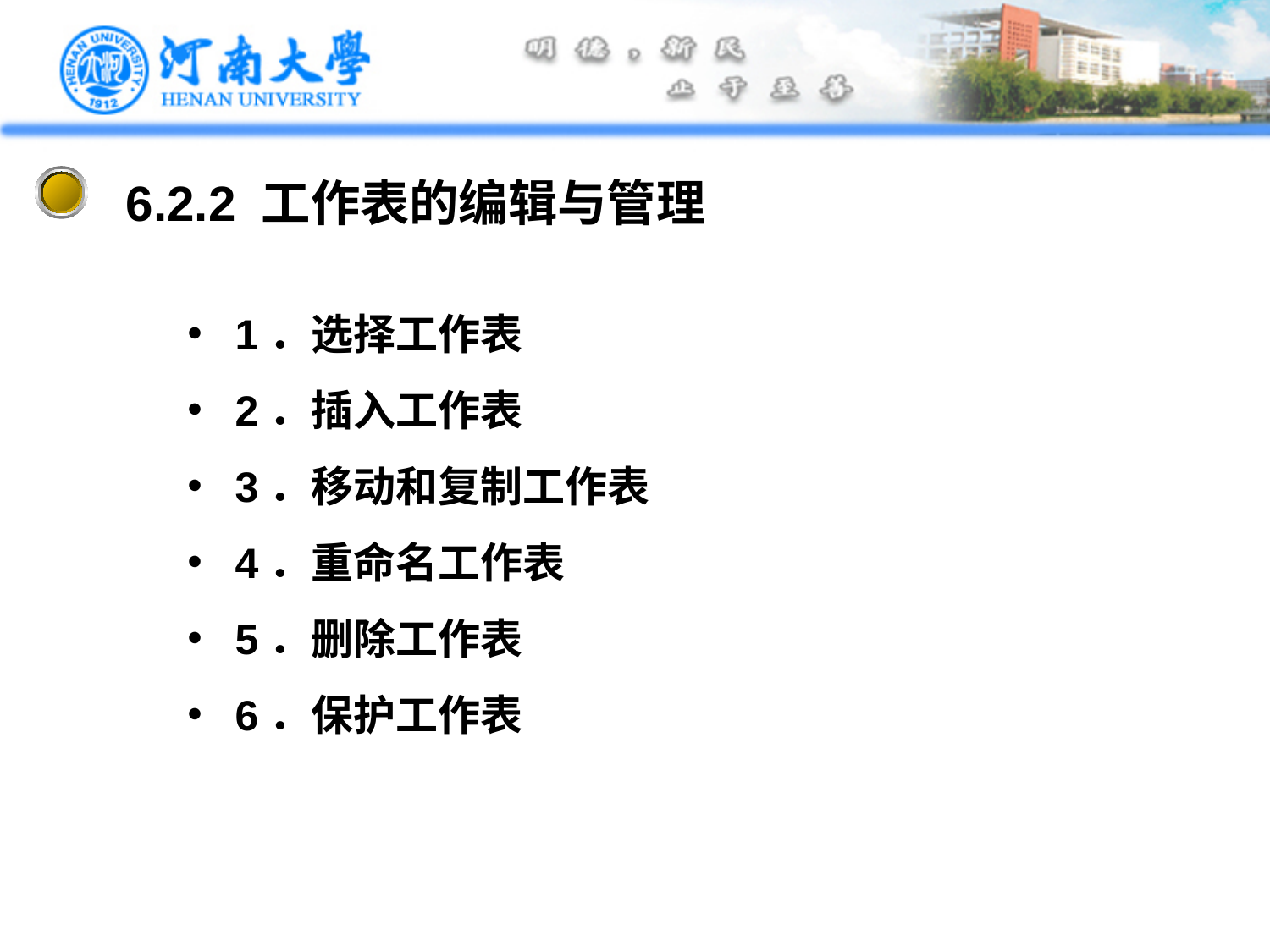

6.2.2 工作表的编辑与管理

1．选择工作表
2．插入工作表
3．移动和复制工作表
4．重命名工作表
5．删除工作表
6．保护工作表